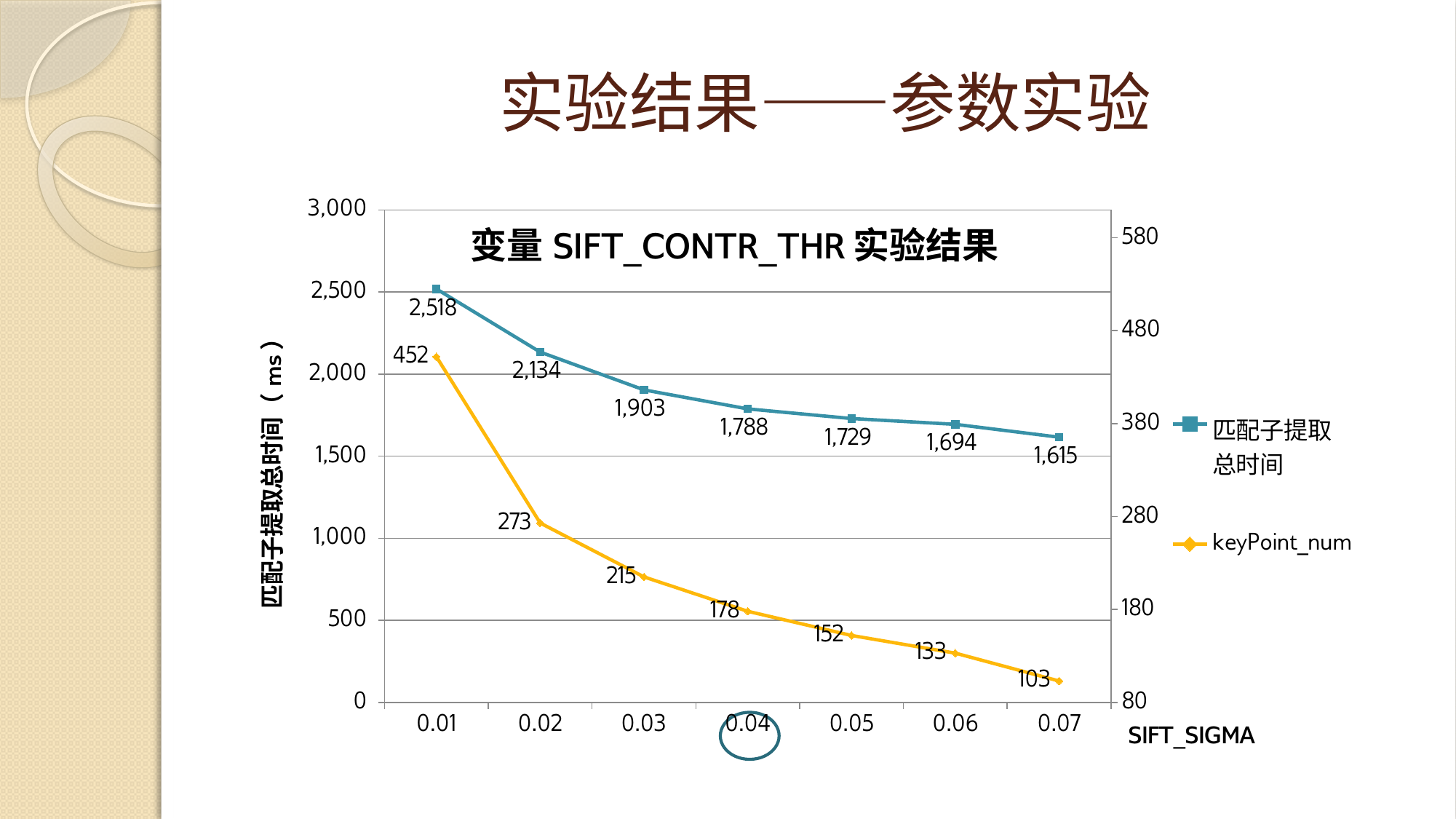

# 实验结果——参数实验

### Chart: 变量SIFT_CONTR_THR实验结果

| Category | 匹配子提取总时间 | keyPoint_num |
|---|---|---|
| 0.01 | 2518.2309999999998 | 452.0 |
| 0.02 | 2133.967 | 273.0 |
| 0.03 | 1903.441 | 215.0 |
| 0.04 | 1787.643 | 178.0 |
| 0.05 | 1729.103 | 152.0 |
| 0.06 | 1693.701 | 133.0 |
| 7.0000000000000007E-2 | 1615.39 | 103.0 |